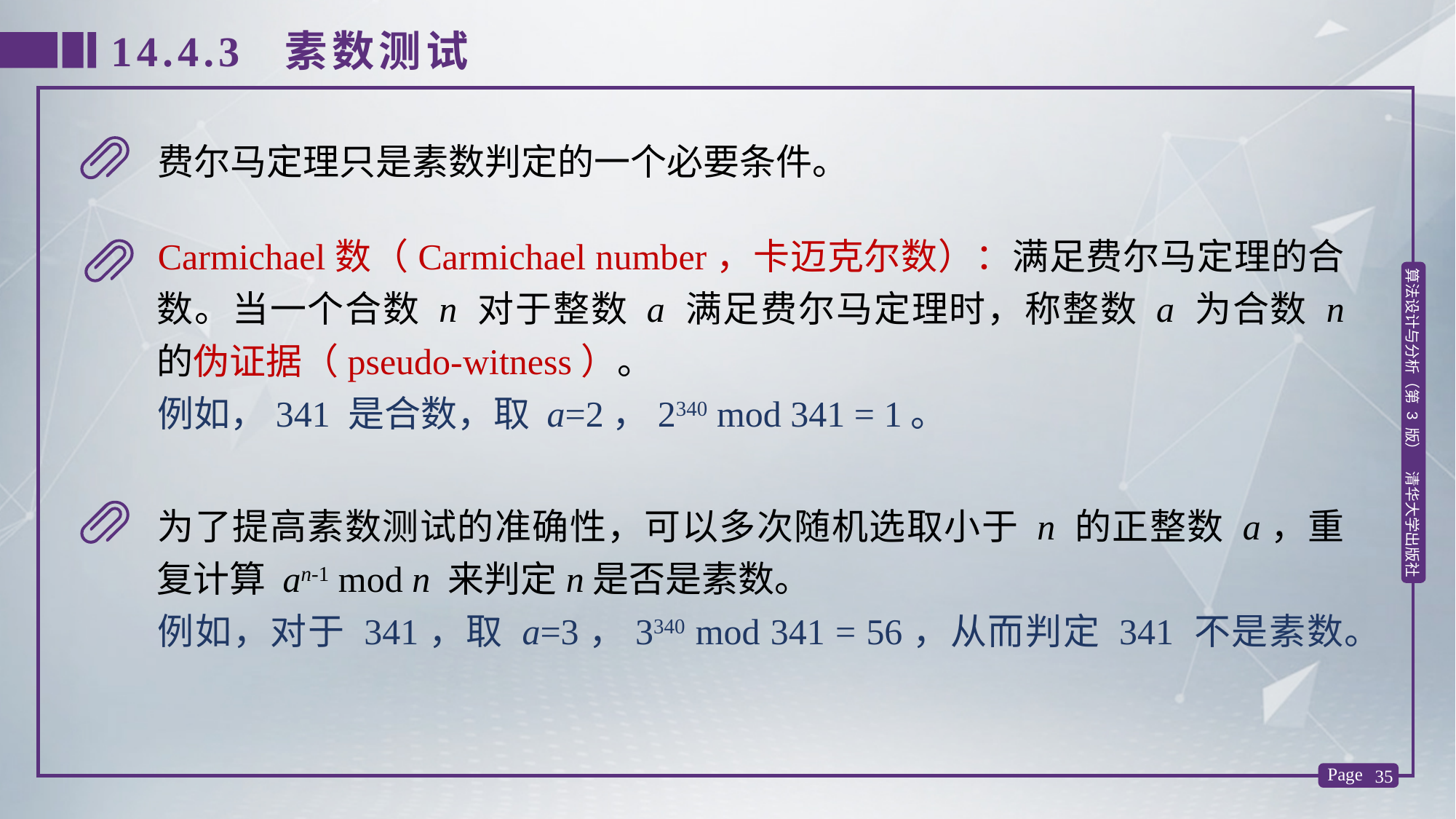

14.4.3  素数测试
费尔马定理只是素数判定的一个必要条件。

Carmichael数（Carmichael number，卡迈克尔数）：满足费尔马定理的合数。当一个合数 n 对于整数 a 满足费尔马定理时，称整数 a 为合数 n 的伪证据（pseudo-witness）。
例如，341 是合数，取 a=2，2340 mod 341 = 1。

为了提高素数测试的准确性，可以多次随机选取小于 n 的正整数 a，重复计算 an-1 mod n 来判定n是否是素数。
例如，对于 341，取 a=3，3340 mod 341 = 56，从而判定 341 不是素数。